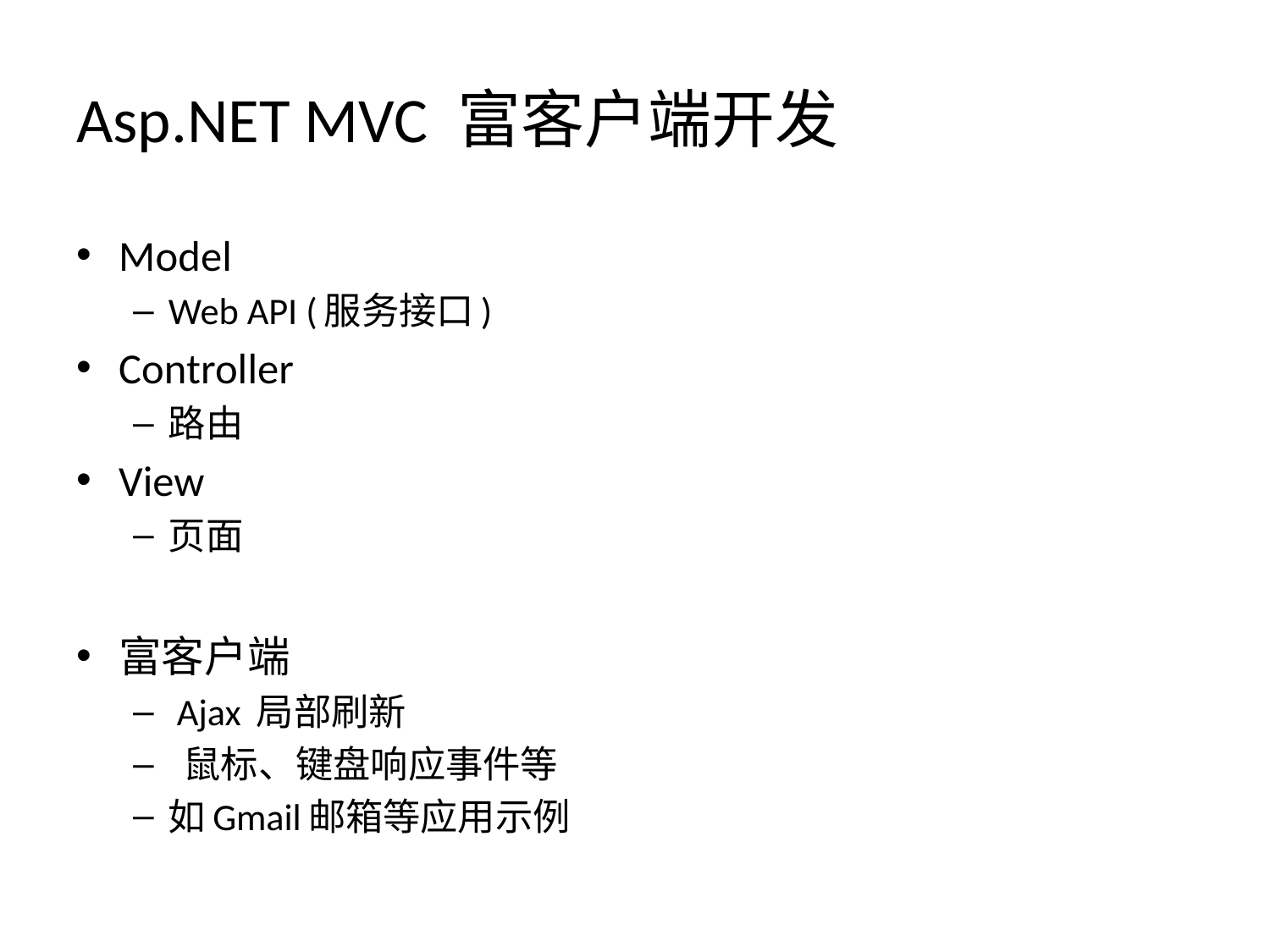

# Asp.NET MVC 富客户端开发
Model
Web API (服务接口)
Controller
路由
View
页面

富客户端
 Ajax 局部刷新
 鼠标、键盘响应事件等
如Gmail邮箱等应用示例